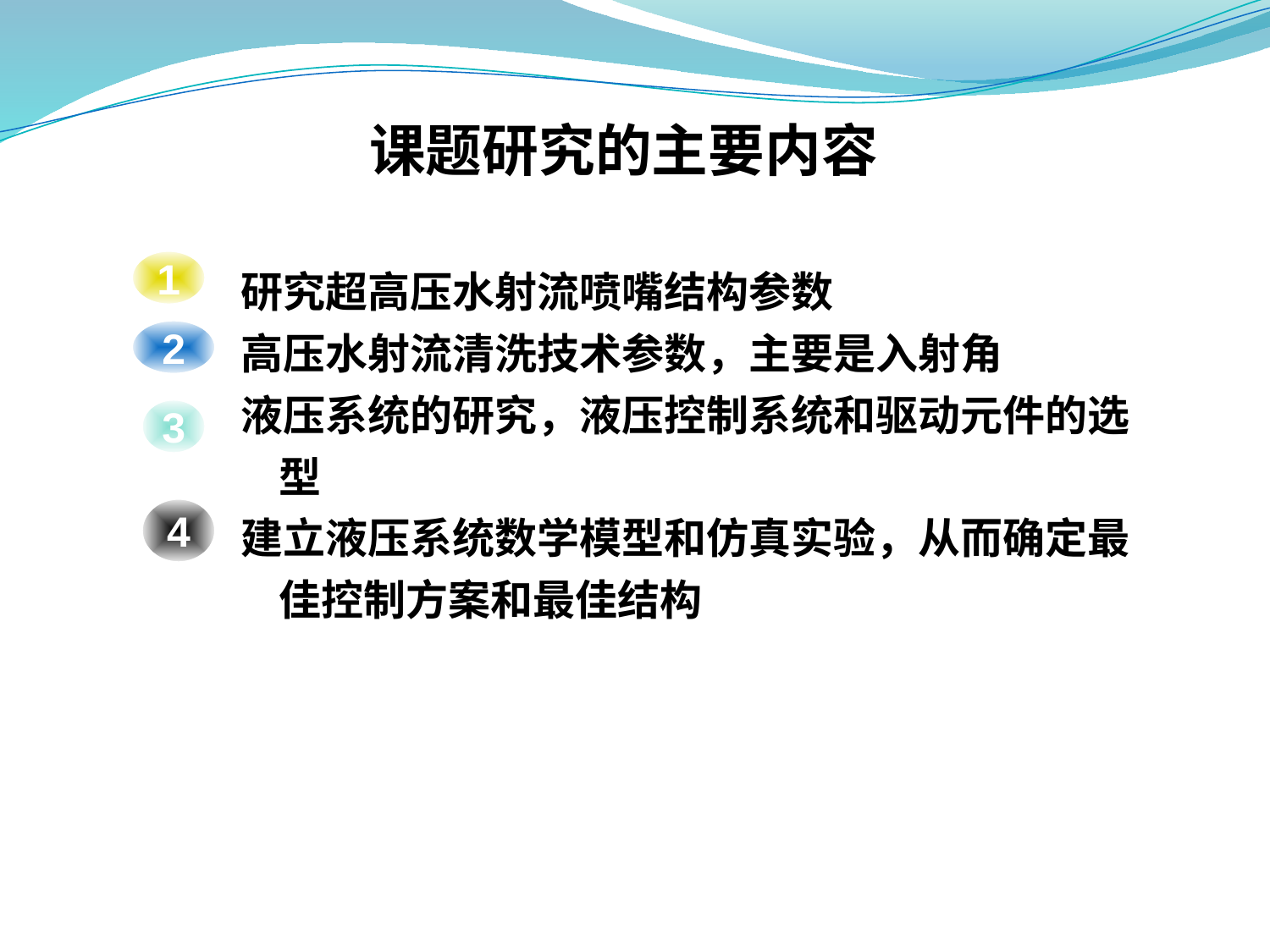

课题研究的主要内容
1
研究超高压水射流喷嘴结构参数
高压水射流清洗技术参数，主要是入射角
液压系统的研究，液压控制系统和驱动元件的选型
建立液压系统数学模型和仿真实验，从而确定最佳控制方案和最佳结构

2
3
4